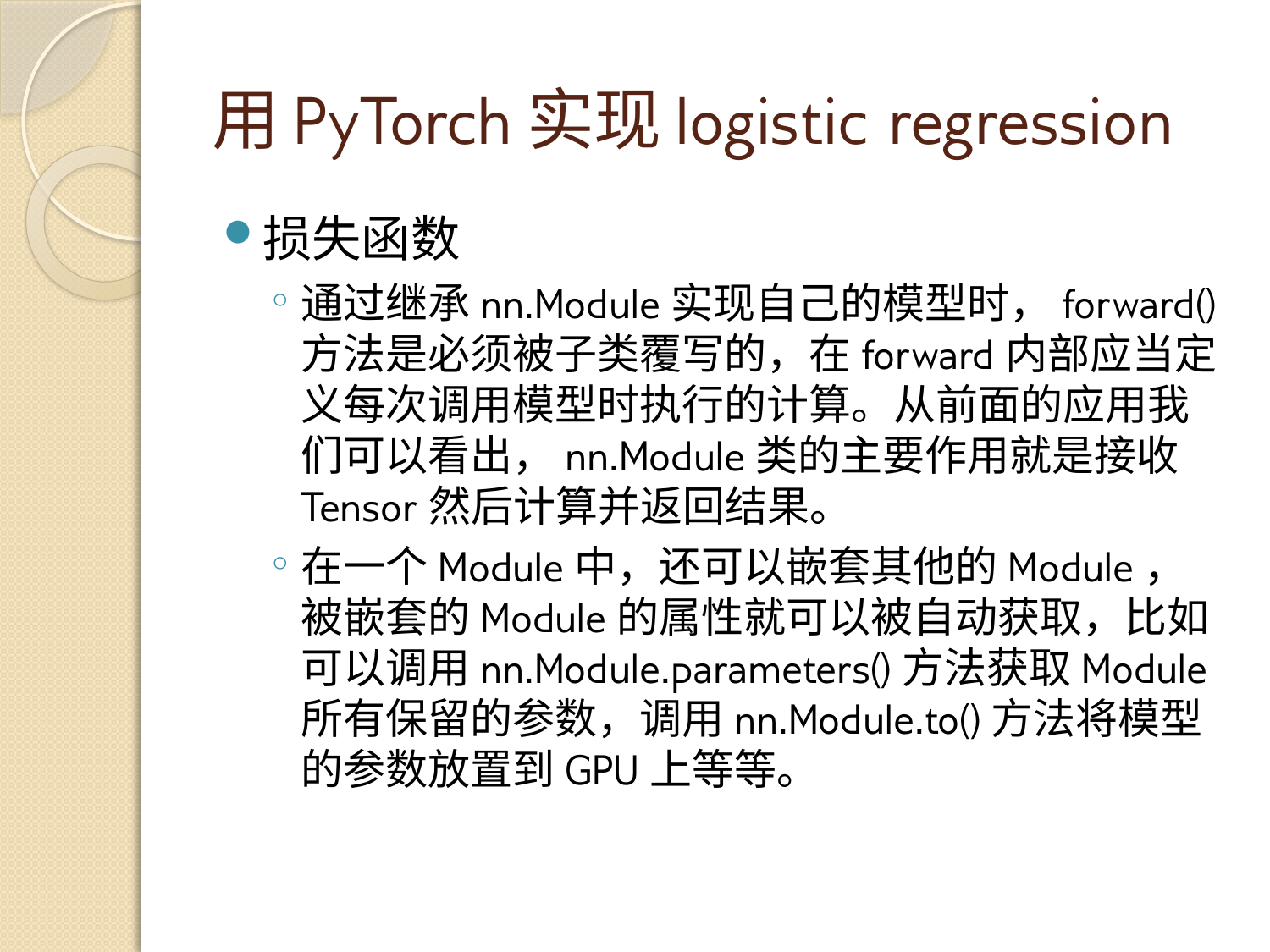

# 用PyTorch实现logistic regression
损失函数
通过继承nn.Module实现自己的模型时，forward()方法是必须被子类覆写的，在forward内部应当定义每次调用模型时执行的计算。从前面的应用我们可以看出，nn.Module类的主要作用就是接收Tensor然后计算并返回结果。
在一个Module中，还可以嵌套其他的Module，被嵌套的Module的属性就可以被自动获取，比如可以调用nn.Module.parameters()方法获取Module所有保留的参数，调用nn.Module.to()方法将模型的参数放置到GPU上等等。